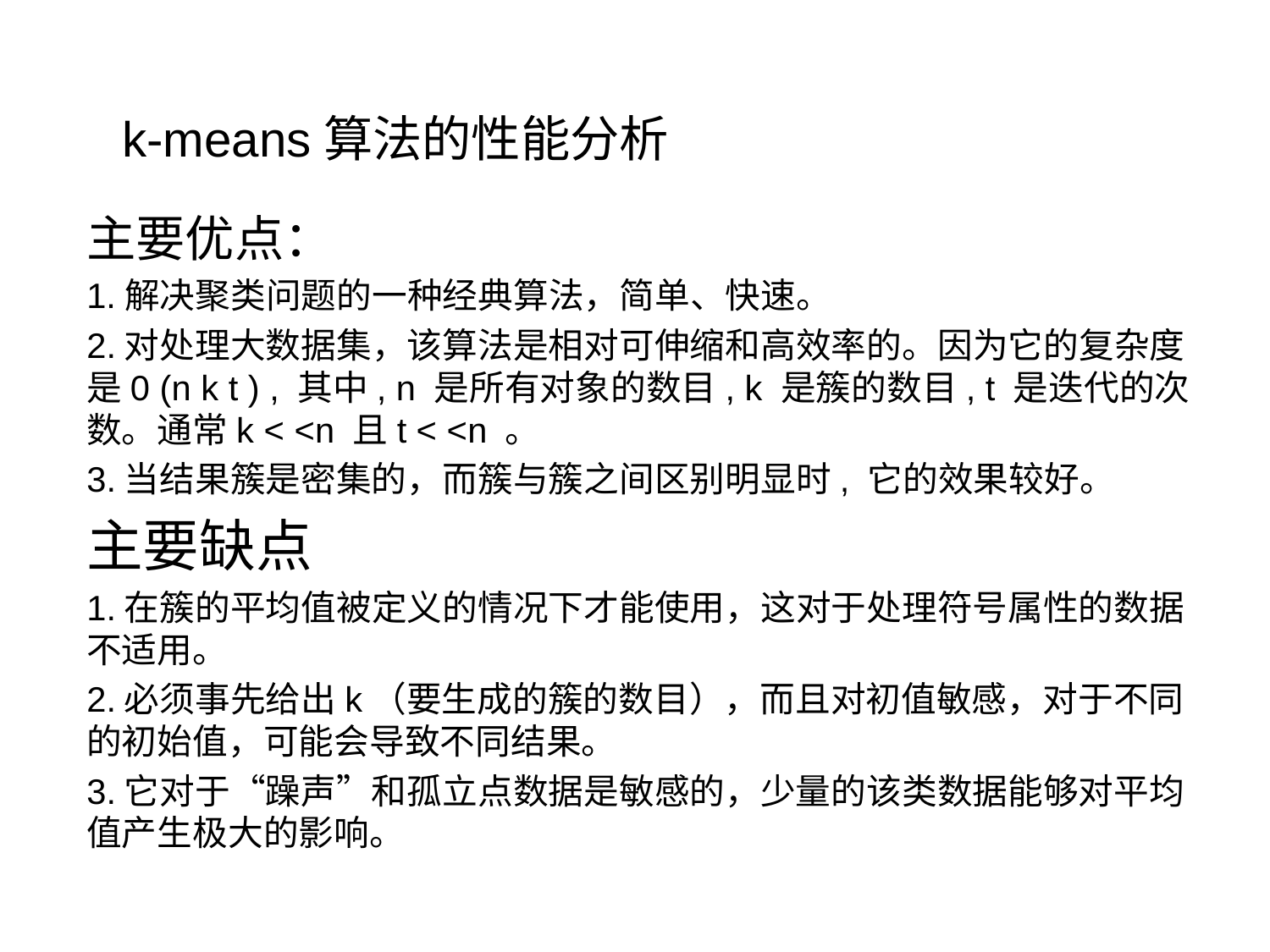

k-means算法的性能分析
主要优点：
1.解决聚类问题的一种经典算法，简单、快速。
2.对处理大数据集，该算法是相对可伸缩和高效率的。因为它的复杂度是0 (n k t ) , 其中, n 是所有对象的数目, k 是簇的数目, t 是迭代的次数。通常k < <n 且t < <n 。
3.当结果簇是密集的，而簇与簇之间区别明显时, 它的效果较好。
主要缺点
1.在簇的平均值被定义的情况下才能使用，这对于处理符号属性的数据不适用。
2.必须事先给出k（要生成的簇的数目），而且对初值敏感，对于不同的初始值，可能会导致不同结果。
3.它对于“躁声”和孤立点数据是敏感的，少量的该类数据能够对平均值产生极大的影响。